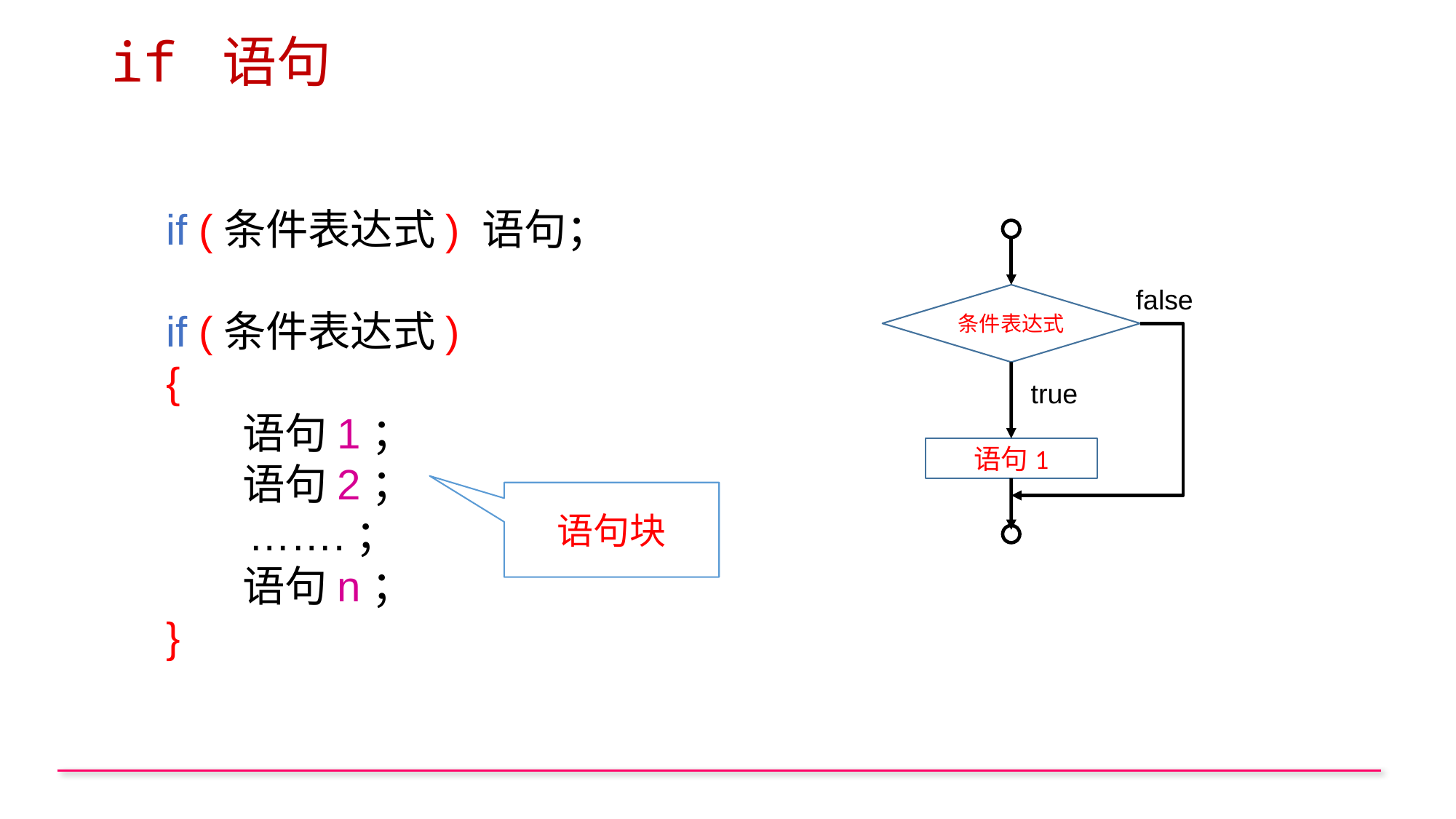

# if 语句
if (条件表达式) 语句；

if (条件表达式)
{
       语句1；
       语句2；
       …….；
       语句n；
}

false
条件表达式
true
语句1

语句块